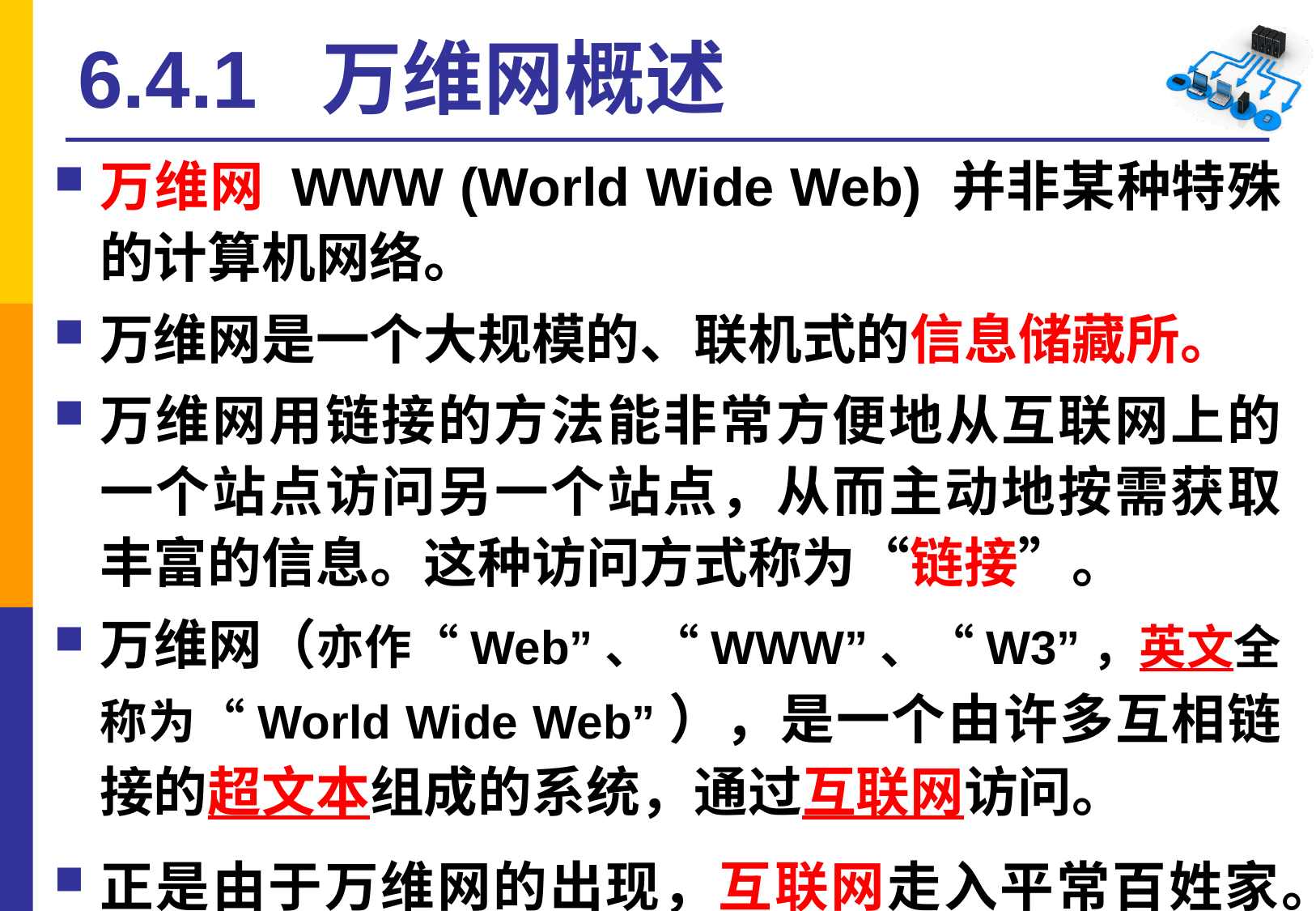

# 6.4.1  万维网概述
万维网 WWW (World Wide Web) 并非某种特殊的计算机网络。
万维网是一个大规模的、联机式的信息储藏所。
万维网用链接的方法能非常方便地从互联网上的一个站点访问另一个站点，从而主动地按需获取丰富的信息。这种访问方式称为“链接”。
万维网（亦作“Web”、“WWW”、“W3”，英文全称为“World Wide Web”），是一个由许多互相链接的超文本组成的系统，通过互联网访问。
正是由于万维网的出现，互联网走入平常百姓家。